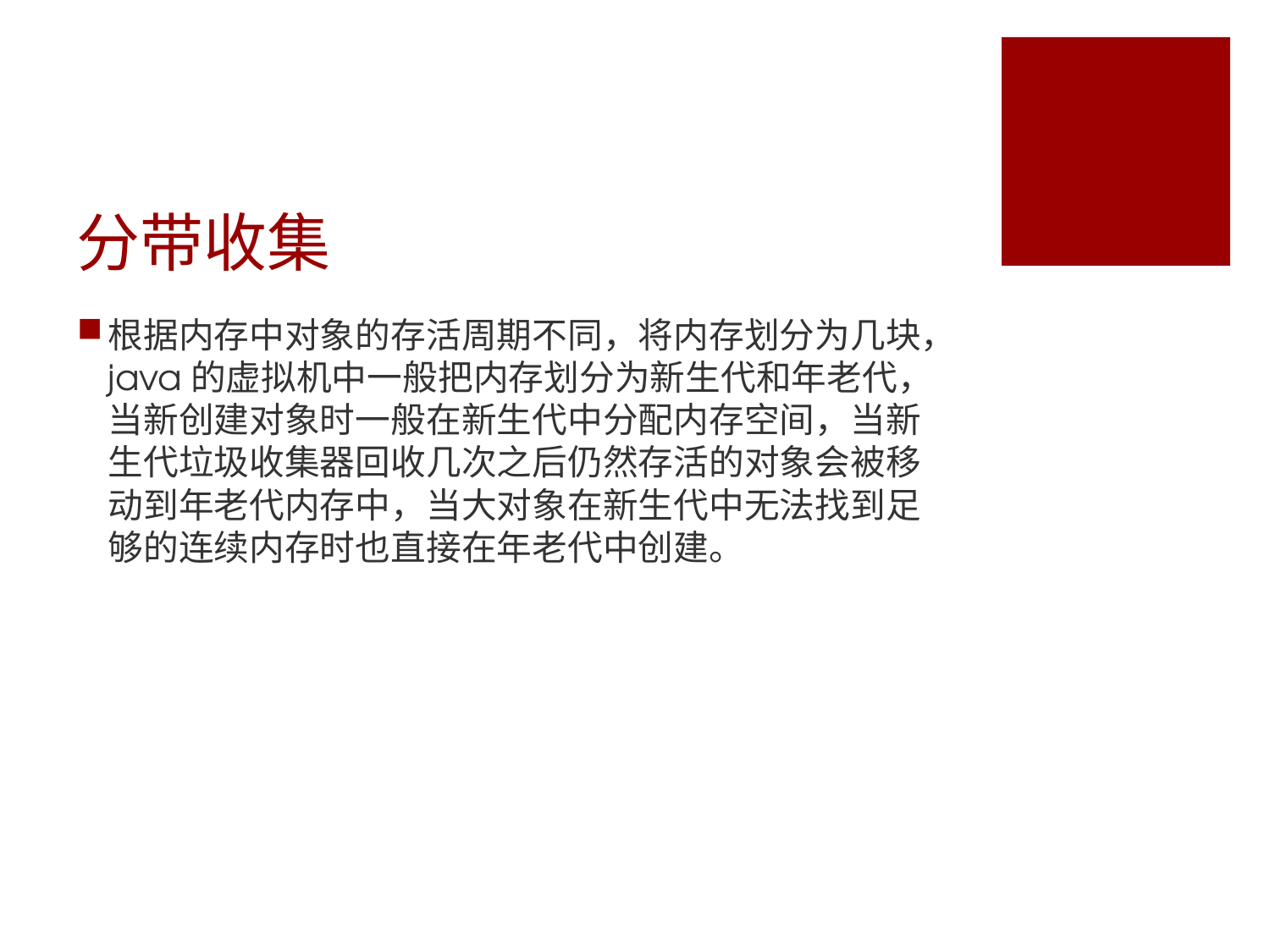

# 分带收集
根据内存中对象的存活周期不同，将内存划分为几块，java的虚拟机中一般把内存划分为新生代和年老代，当新创建对象时一般在新生代中分配内存空间，当新生代垃圾收集器回收几次之后仍然存活的对象会被移动到年老代内存中，当大对象在新生代中无法找到足够的连续内存时也直接在年老代中创建。